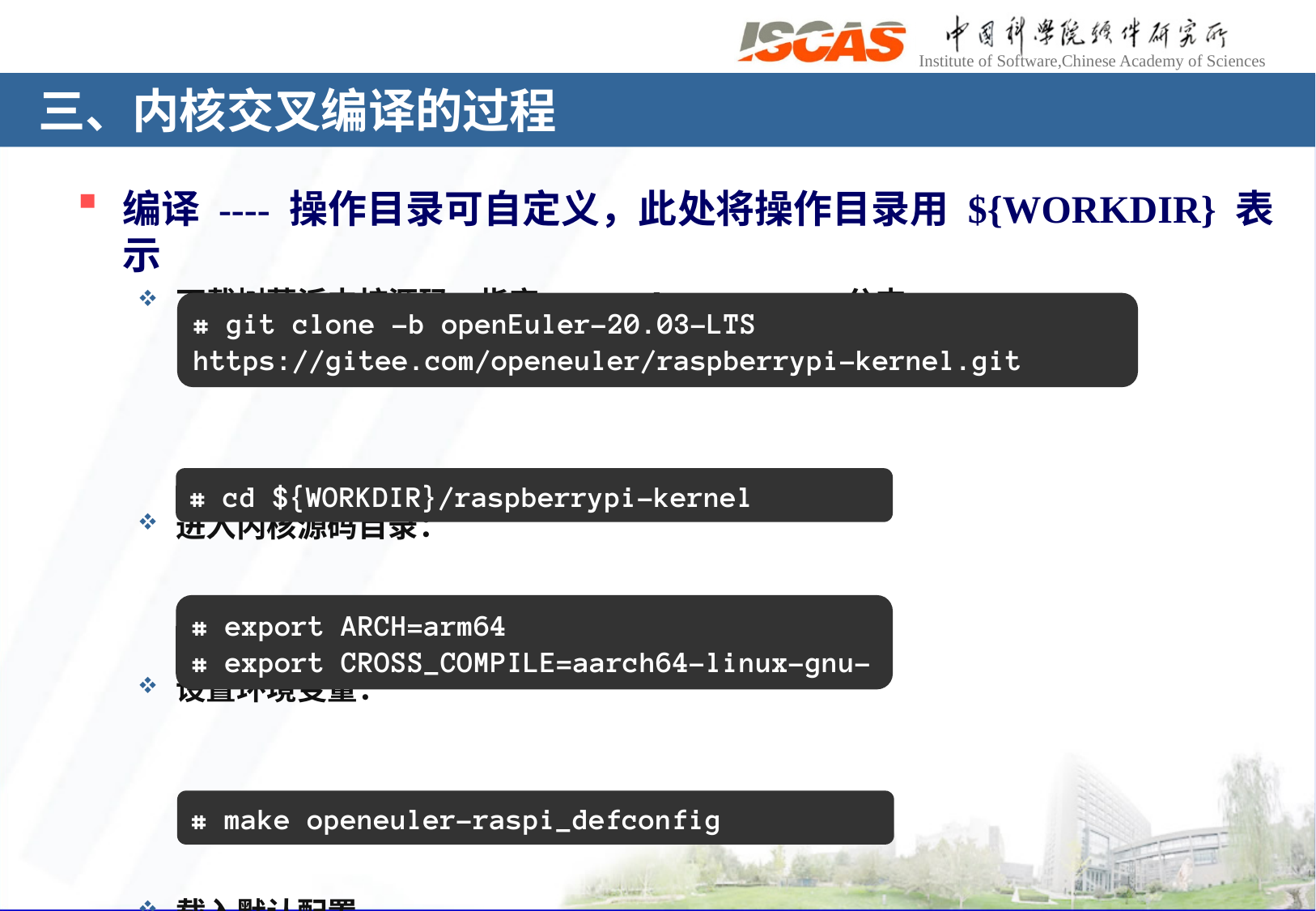

# 三、内核交叉编译的过程
编译 ---- 操作目录可自定义，此处将操作目录用 ${WORKDIR} 表示
下载树莓派内核源码：指定 openEuler-20.03-LTS 分支

进入内核源码目录：

设置环境变量：

载入默认配置

# git clone -b openEuler-20.03-LTS https://gitee.com/openeuler/raspberrypi-kernel.git
# cd ${WORKDIR}/raspberrypi-kernel
# export ARCH=arm64
# export CROSS_COMPILE=aarch64-linux-gnu-
# make openeuler-raspi_defconfig